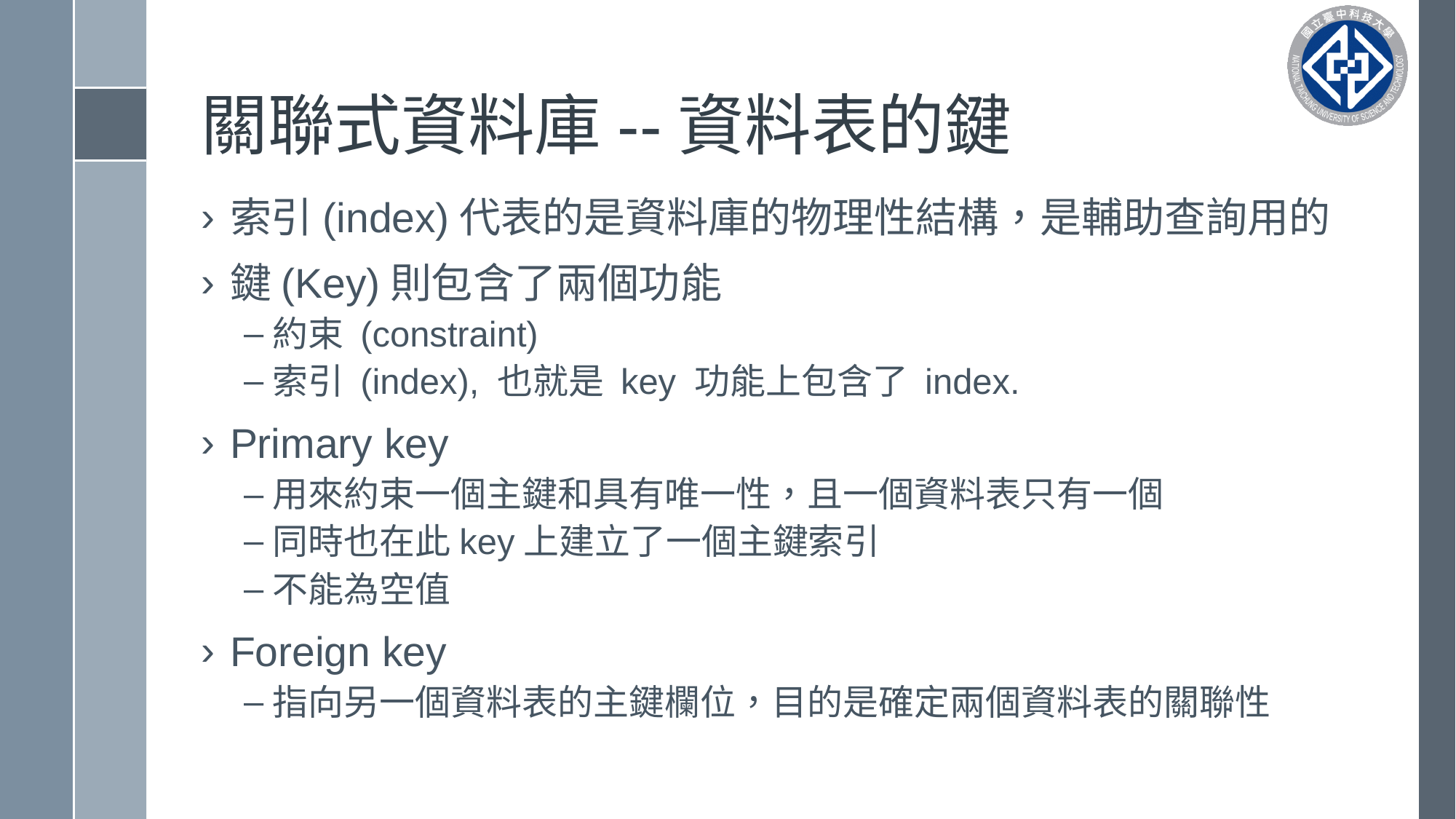

# 關聯式資料庫--資料表的鍵
索引(index)代表的是資料庫的物理性結構，是輔助查詢用的
鍵(Key)則包含了兩個功能
約束 (constraint)
索引 (index), 也就是 key 功能上包含了 index.
Primary key
用來約束一個主鍵和具有唯一性，且一個資料表只有一個
同時也在此key上建立了一個主鍵索引
不能為空值
Foreign key
指向另一個資料表的主鍵欄位，目的是確定兩個資料表的關聯性